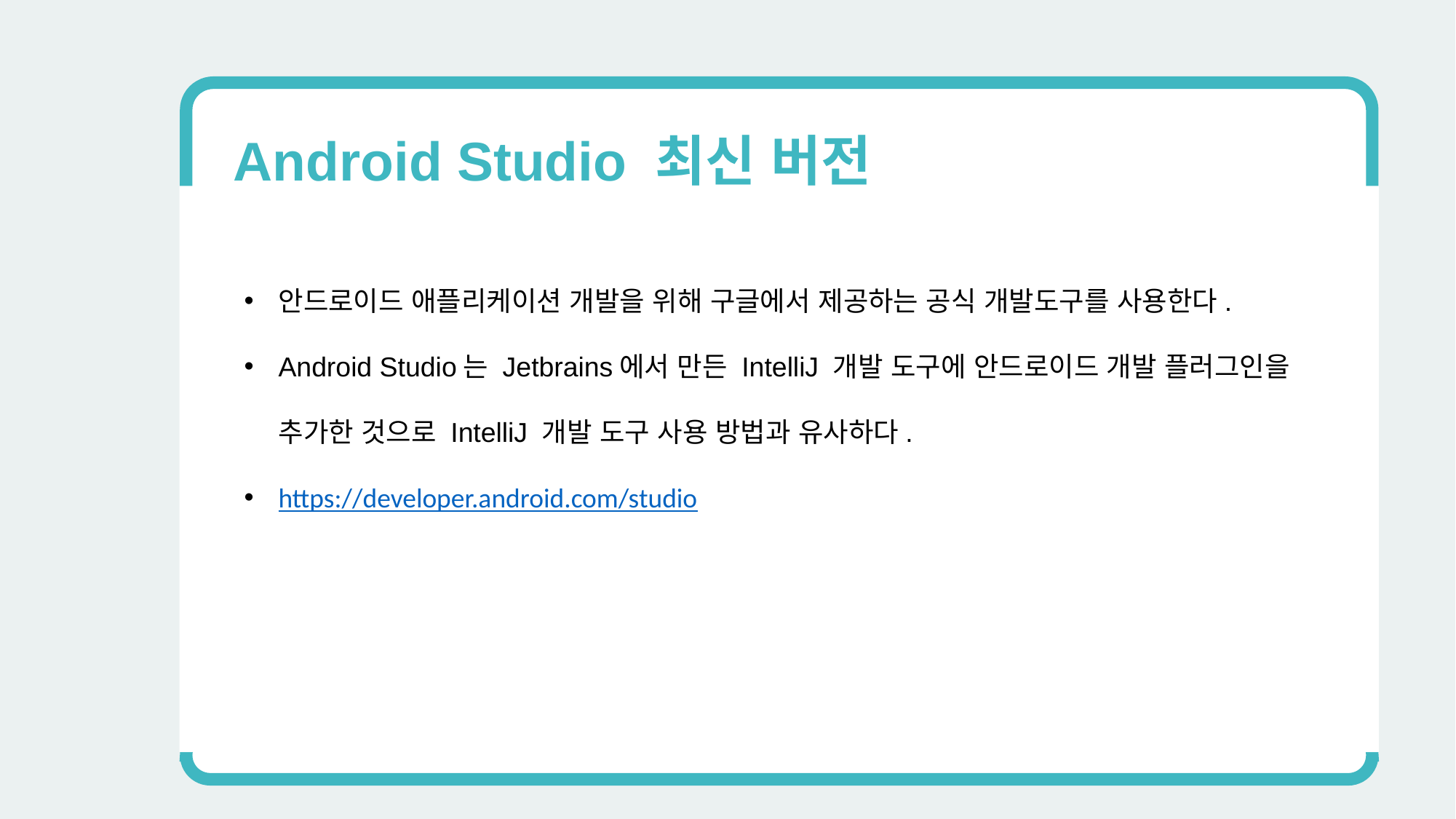

Android Studio 최신 버전

안드로이드 애플리케이션 개발을 위해 구글에서 제공하는 공식 개발도구를 사용한다.
Android Studio는 Jetbrains에서 만든 IntelliJ 개발 도구에 안드로이드 개발 플러그인을 추가한 것으로 IntelliJ 개발 도구 사용 방법과 유사하다.
https://developer.android.com/studio